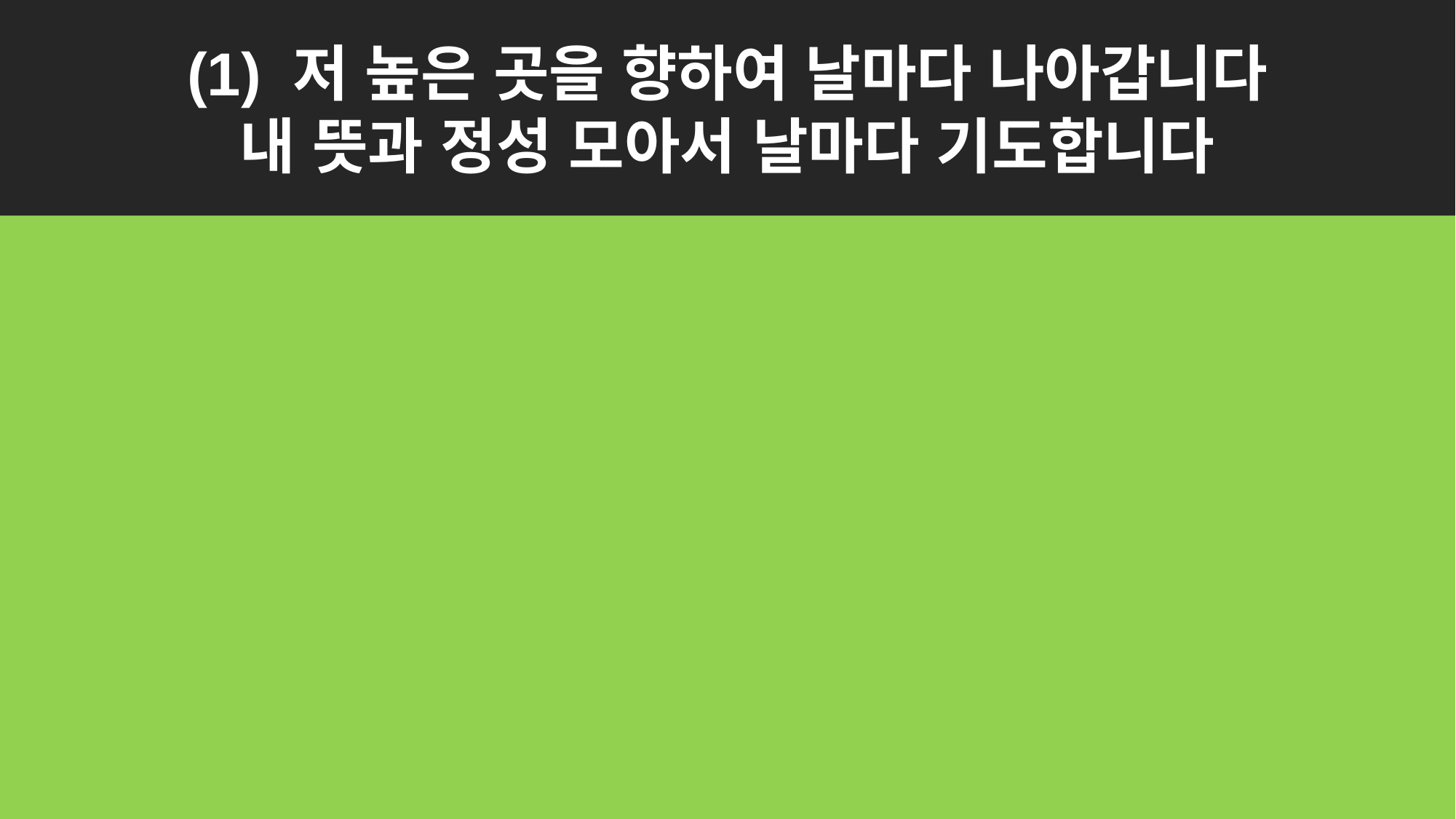

(1) 저 높은 곳을 향하여 날마다 나아갑니다
내 뜻과 정성 모아서 날마다 기도합니다